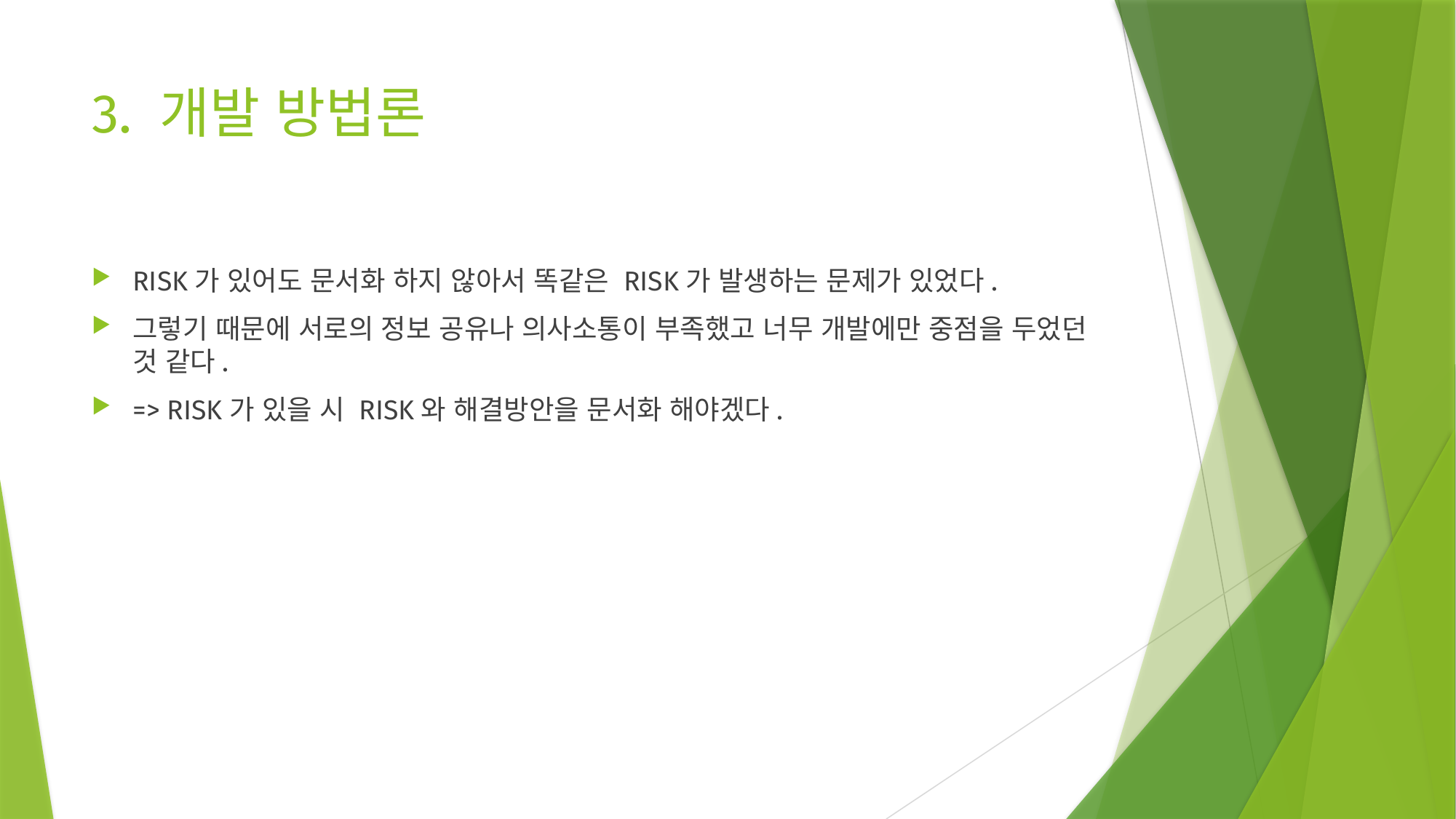

# 3. 개발 방법론
RISK가 있어도 문서화 하지 않아서 똑같은 RISK가 발생하는 문제가 있었다.
그렇기 때문에 서로의 정보 공유나 의사소통이 부족했고 너무 개발에만 중점을 두었던 것 같다.
=> RISK가 있을 시 RISK와 해결방안을 문서화 해야겠다.